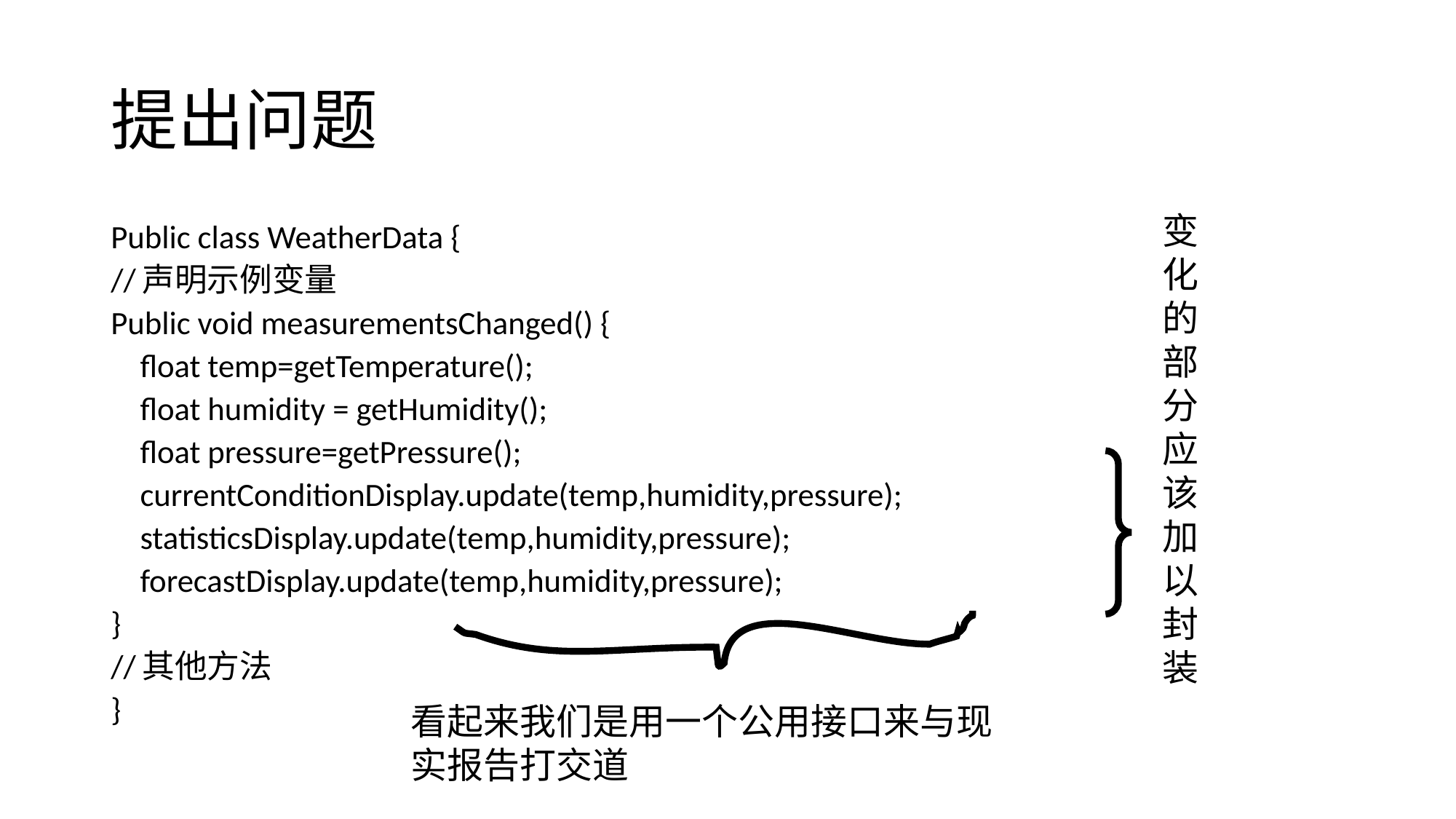

# 提出问题
变化的部分应该加以封装
Public class WeatherData {
//声明示例变量
Public void measurementsChanged() {
    float temp=getTemperature();
    float humidity = getHumidity();
    float pressure=getPressure();
    currentConditionDisplay.update(temp,humidity,pressure);
    statisticsDisplay.update(temp,humidity,pressure);
    forecastDisplay.update(temp,humidity,pressure);
}
//其他方法
}

看起来我们是用一个公用接口来与现实报告打交道